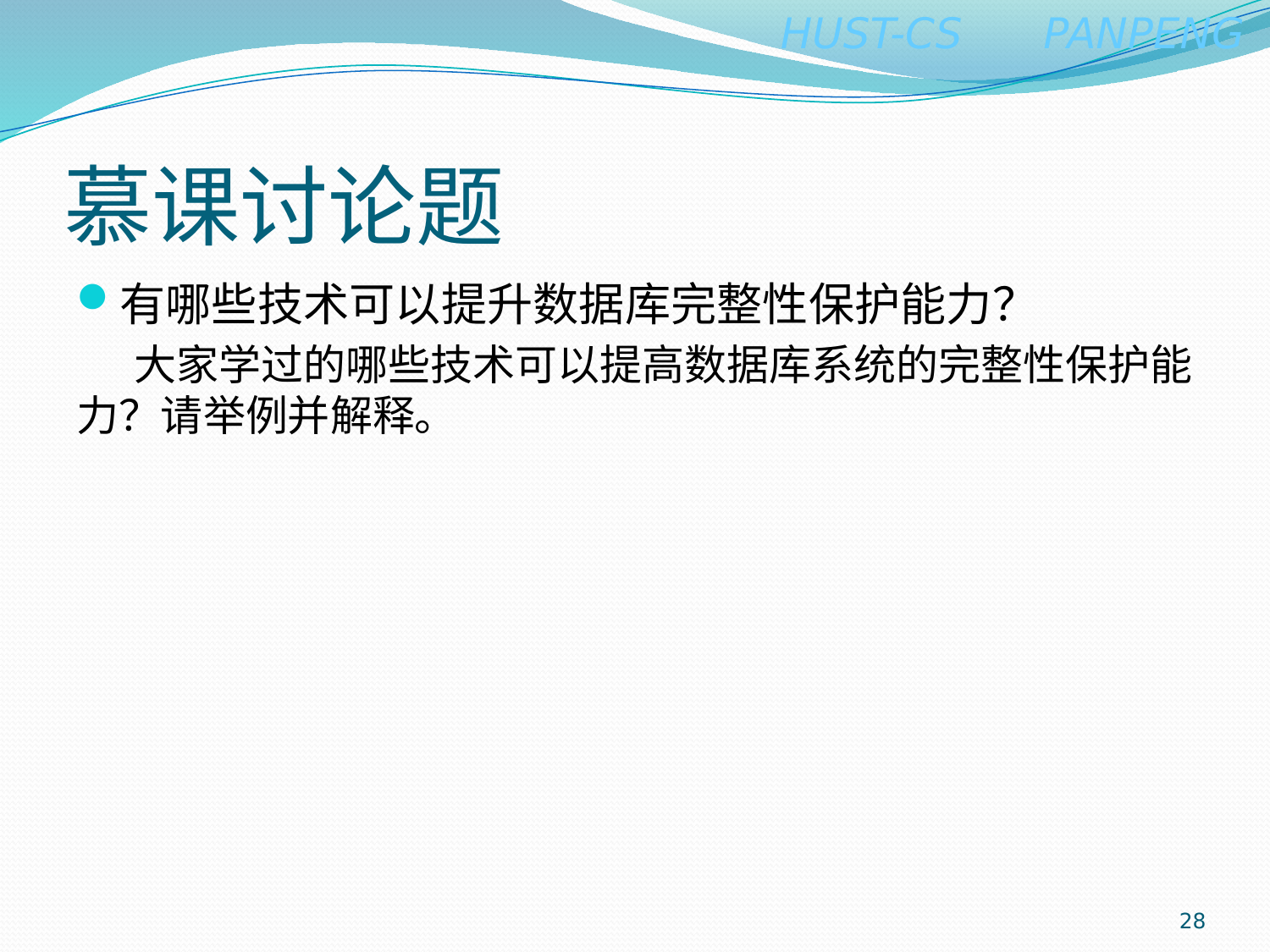

# 慕课讨论题
有哪些技术可以提升数据库完整性保护能力？
     大家学过的哪些技术可以提高数据库系统的完整性保护能力？请举例并解释。
28